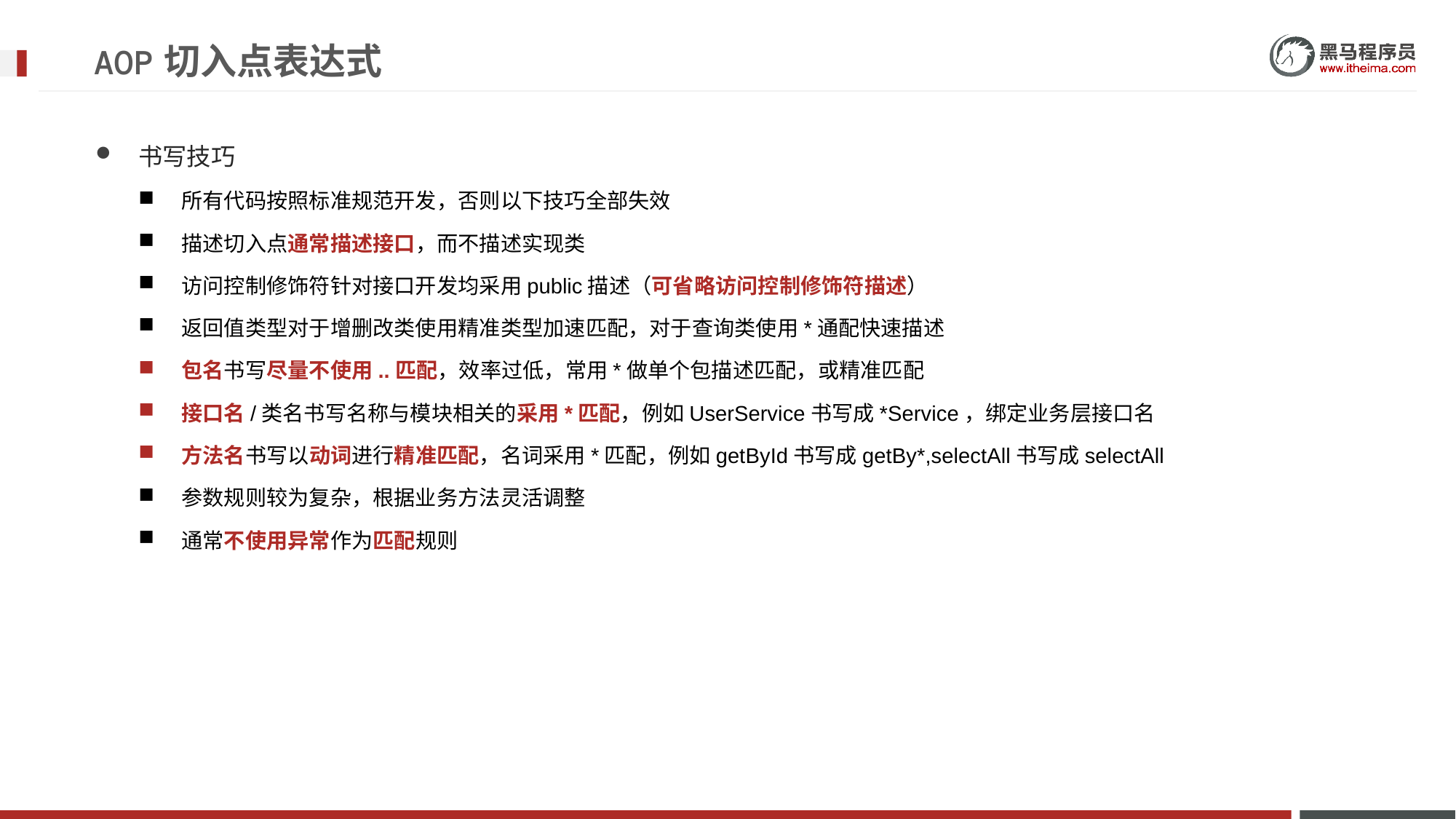

# AOP切入点表达式
书写技巧
所有代码按照标准规范开发，否则以下技巧全部失效
描述切入点通常描述接口，而不描述实现类
访问控制修饰符针对接口开发均采用public描述（可省略访问控制修饰符描述）
返回值类型对于增删改类使用精准类型加速匹配，对于查询类使用*通配快速描述
包名书写尽量不使用..匹配，效率过低，常用*做单个包描述匹配，或精准匹配
接口名/类名书写名称与模块相关的采用*匹配，例如UserService书写成*Service，绑定业务层接口名
方法名书写以动词进行精准匹配，名词采用*匹配，例如getById书写成getBy*,selectAll书写成selectAll
参数规则较为复杂，根据业务方法灵活调整
通常不使用异常作为匹配规则